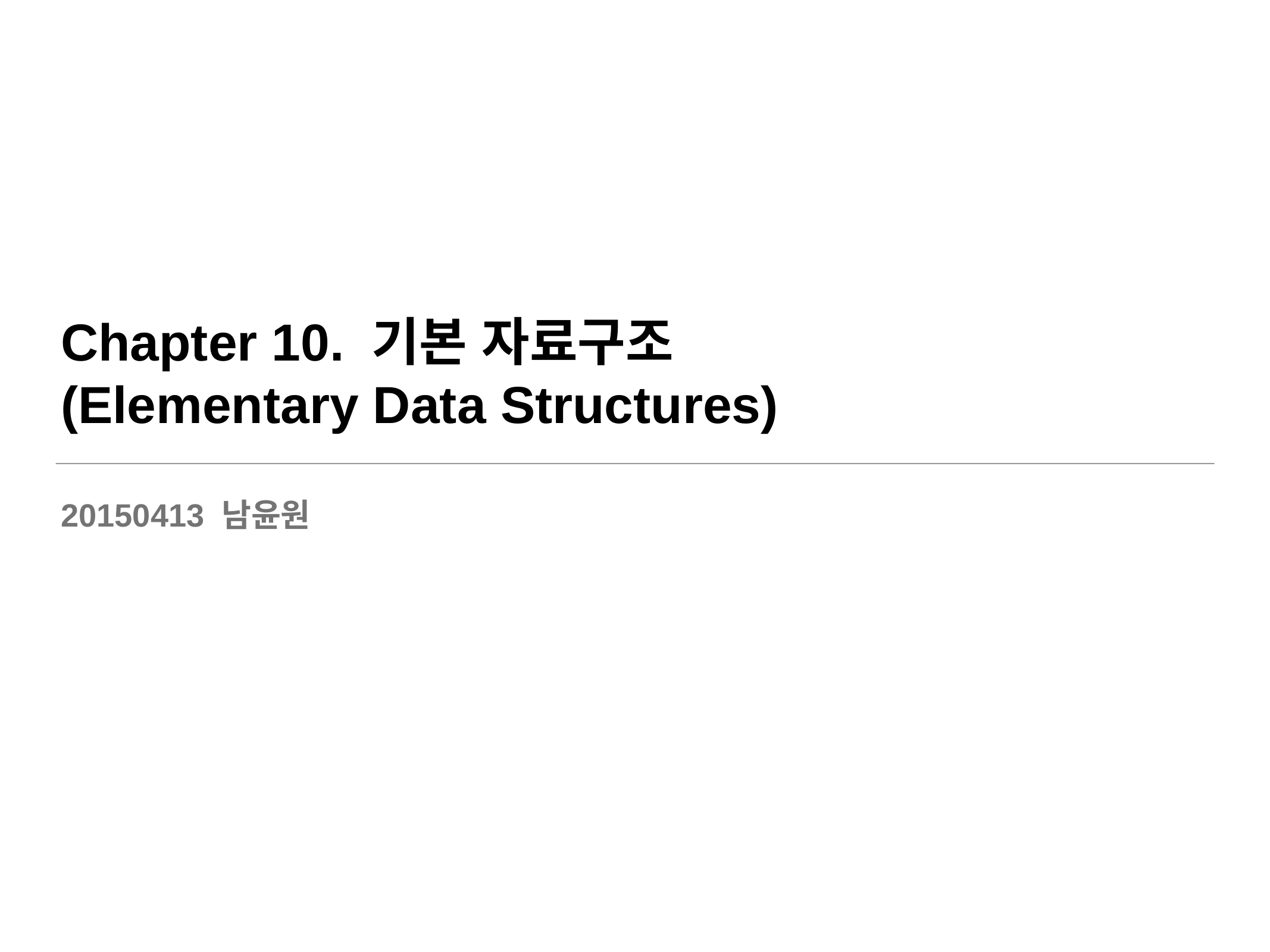

# Chapter 10. 기본 자료구조 (Elementary Data Structures)

20150413 남윤원